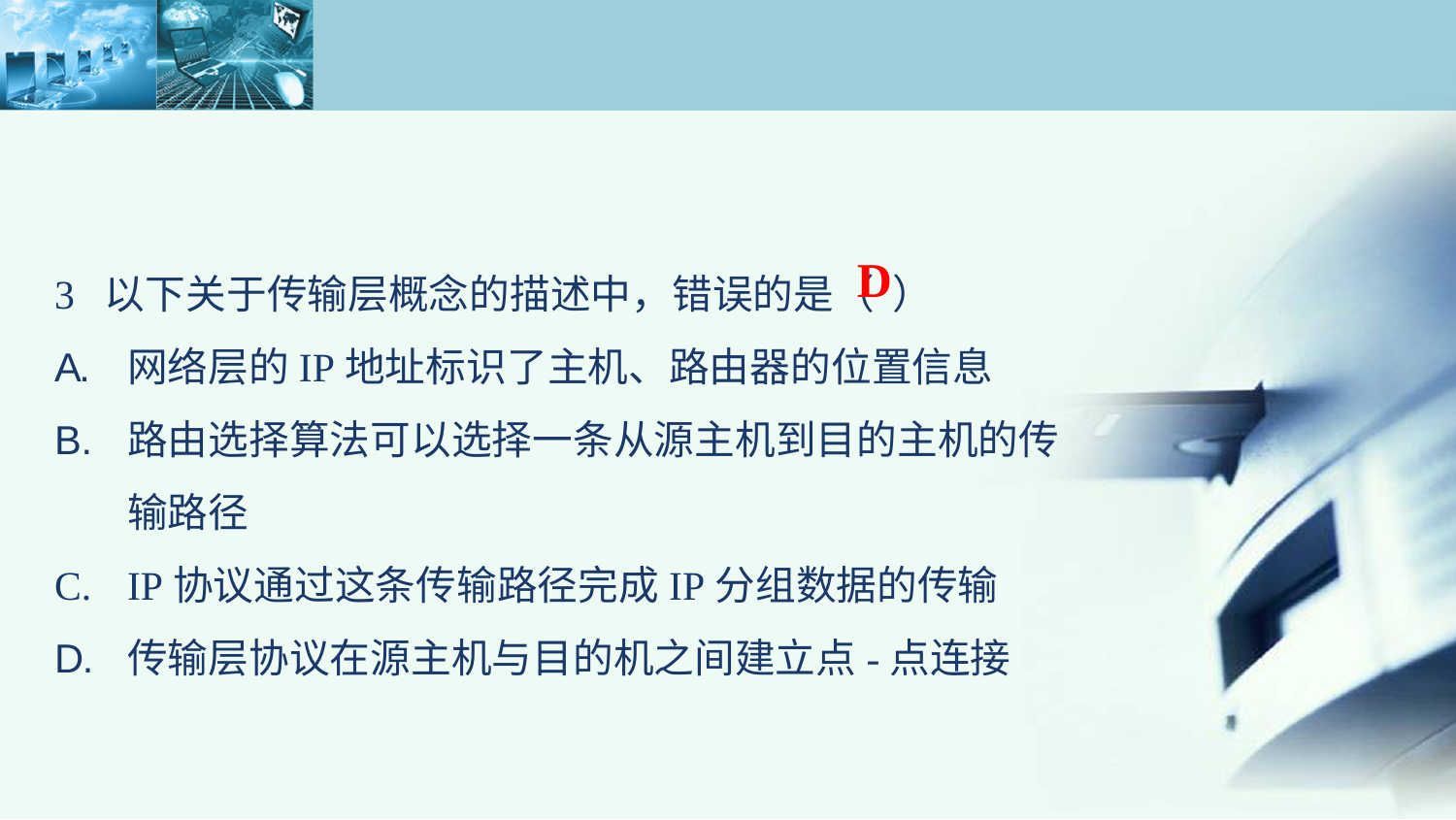

3  以下关于传输层概念的描述中，错误的是（  ）
网络层的IP地址标识了主机、路由器的位置信息
路由选择算法可以选择一条从源主机到目的主机的传输路径
IP协议通过这条传输路径完成IP分组数据的传输
传输层协议在源主机与目的机之间建立点-点连接
D